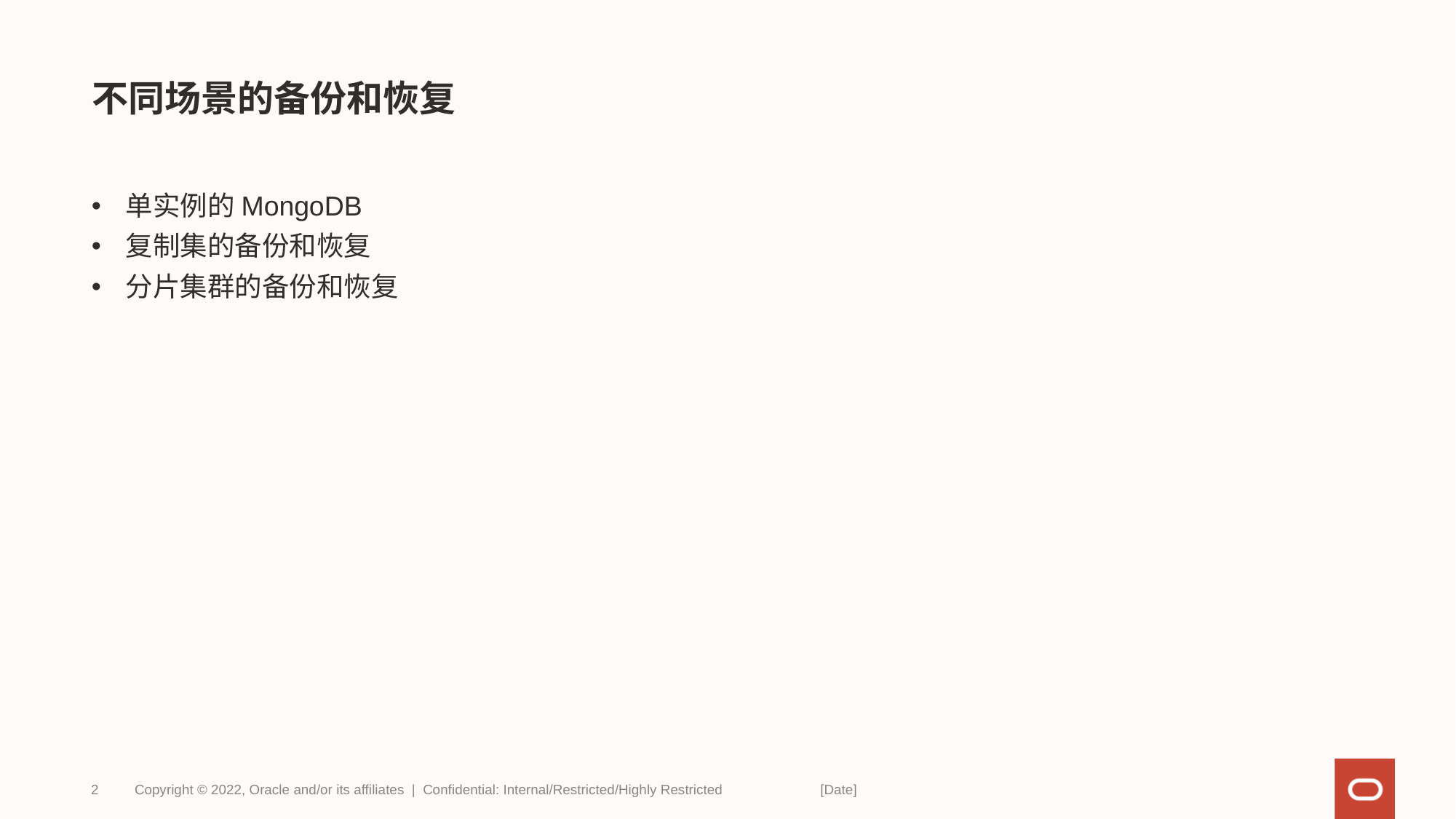

# 不同场景的备份和恢复

单实例的MongoDB
复制集的备份和恢复
分片集群的备份和恢复
2
Copyright © 2022, Oracle and/or its affiliates  |  Confidential: Internal/Restricted/Highly Restricted
[Date]